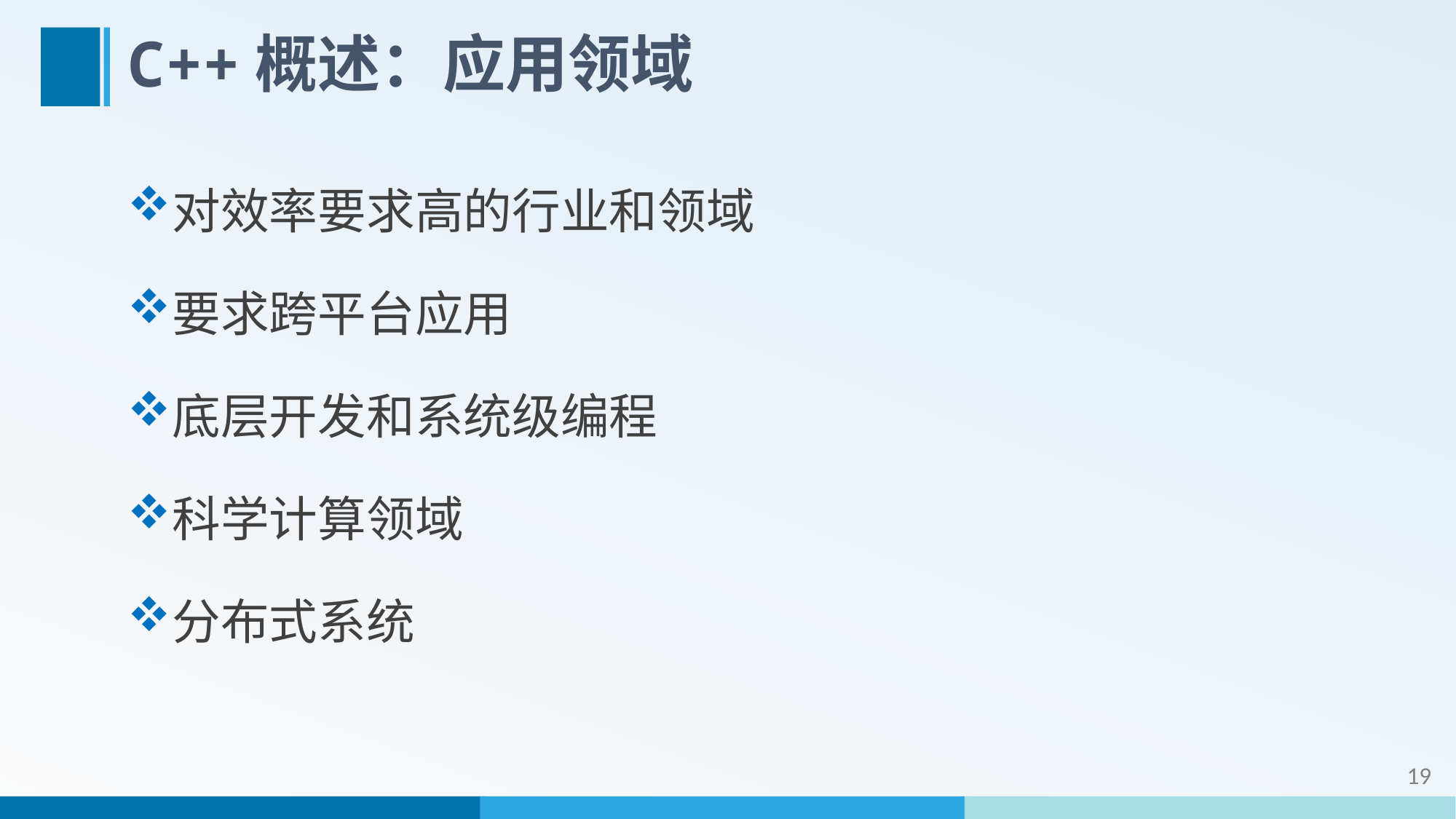

# C++概述：应用领域
对效率要求高的行业和领域
要求跨平台应用
底层开发和系统级编程
科学计算领域
分布式系统